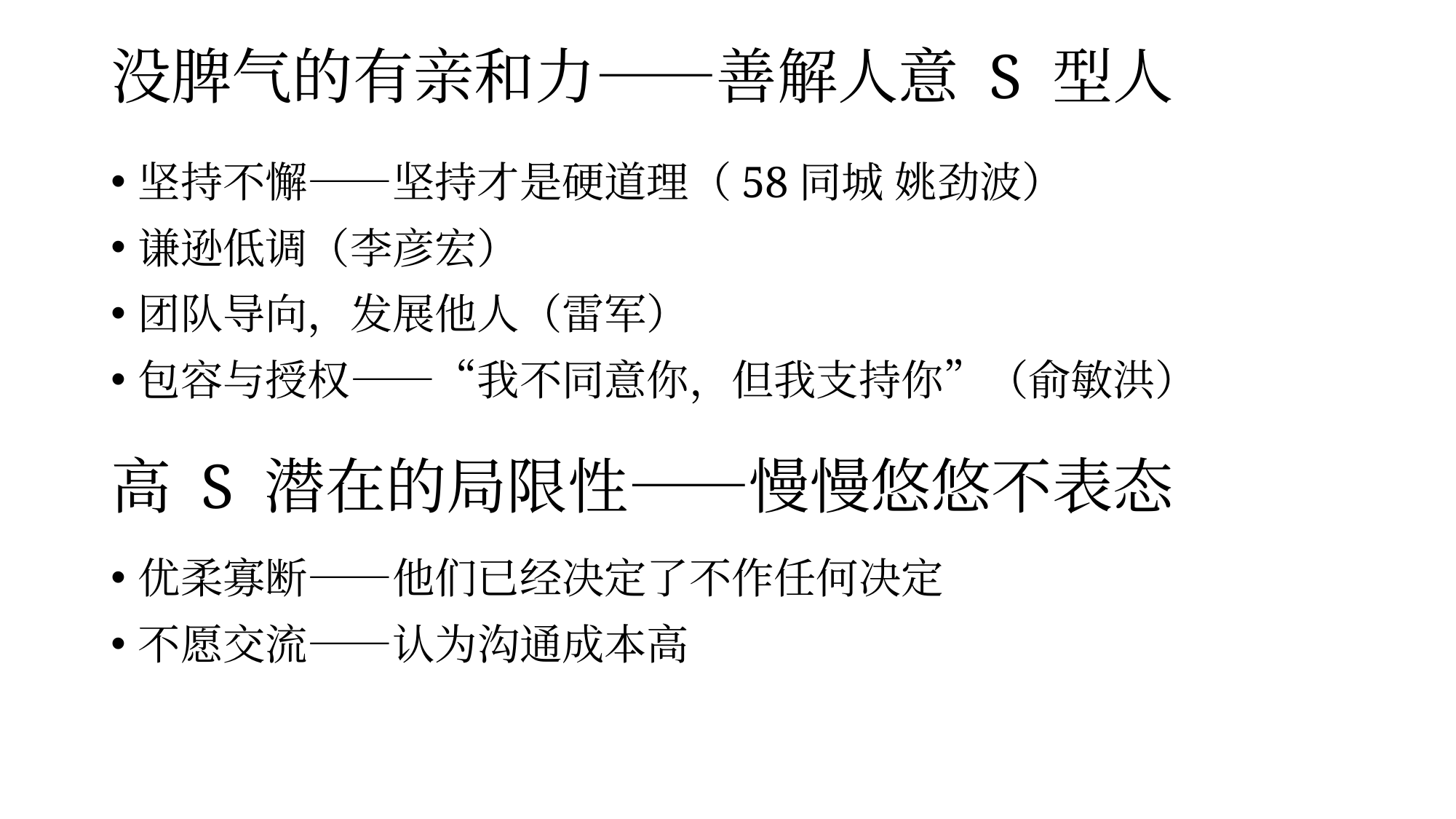

# 没脾气的有亲和力——善解人意 S 型人
坚持不懈——坚持才是硬道理（58同城 姚劲波）
谦逊低调（李彦宏）
团队导向，发展他人（雷军）
包容与授权——“我不同意你，但我支持你”（俞敏洪）
高 S 潜在的局限性——慢慢悠悠不表态
优柔寡断——他们已经决定了不作任何决定
不愿交流——认为沟通成本高